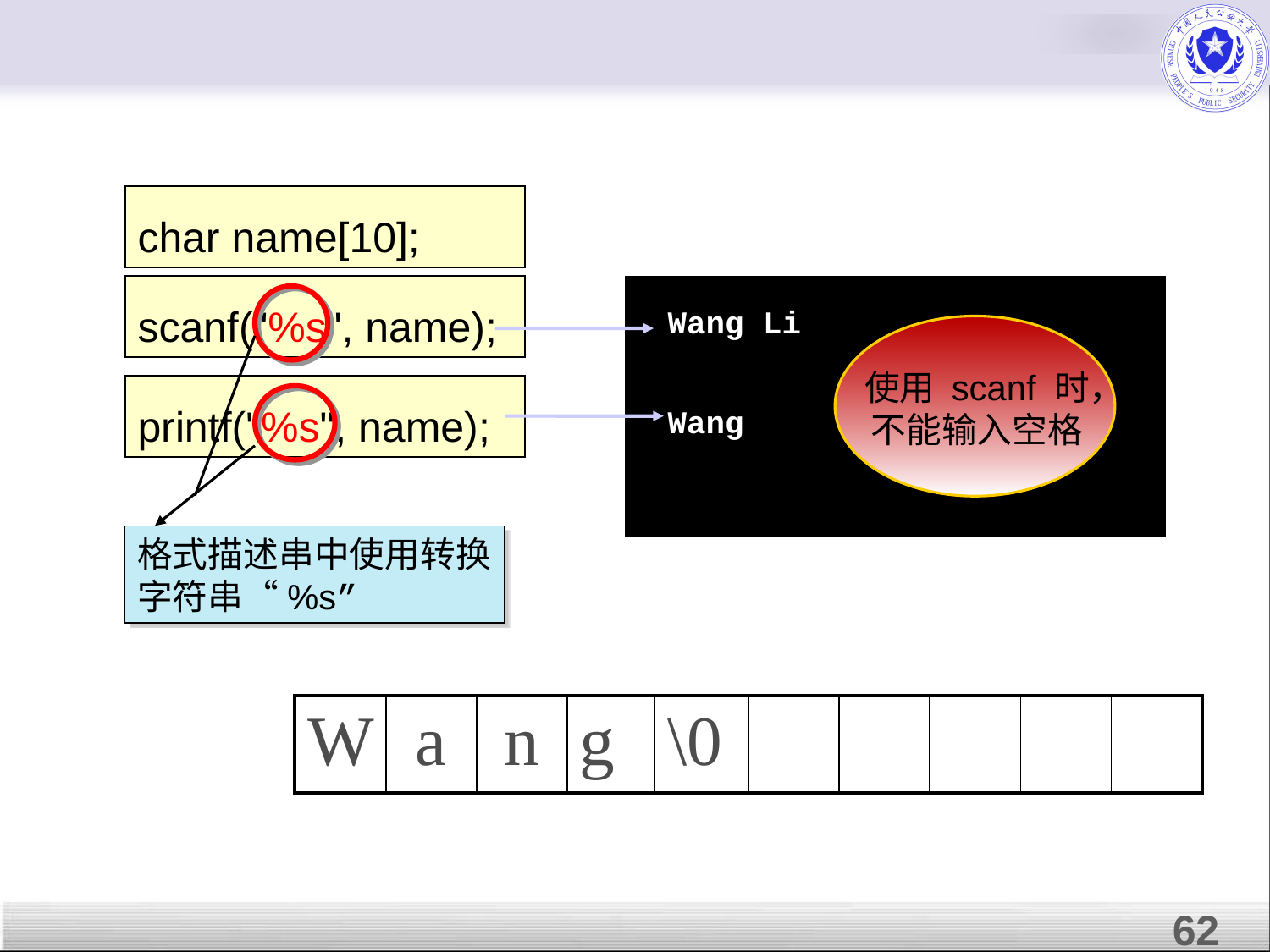

char name[10];
scanf("%s", name);

Wang Li

使用 scanf 时，不能输入空格

printf("%s", name);

Wang

格式描述串中使用转换字符串“%s”

| W | a | n | g | \0 |  |  |  |  |  |
| --- | --- | --- | --- | --- | --- | --- | --- | --- | --- |